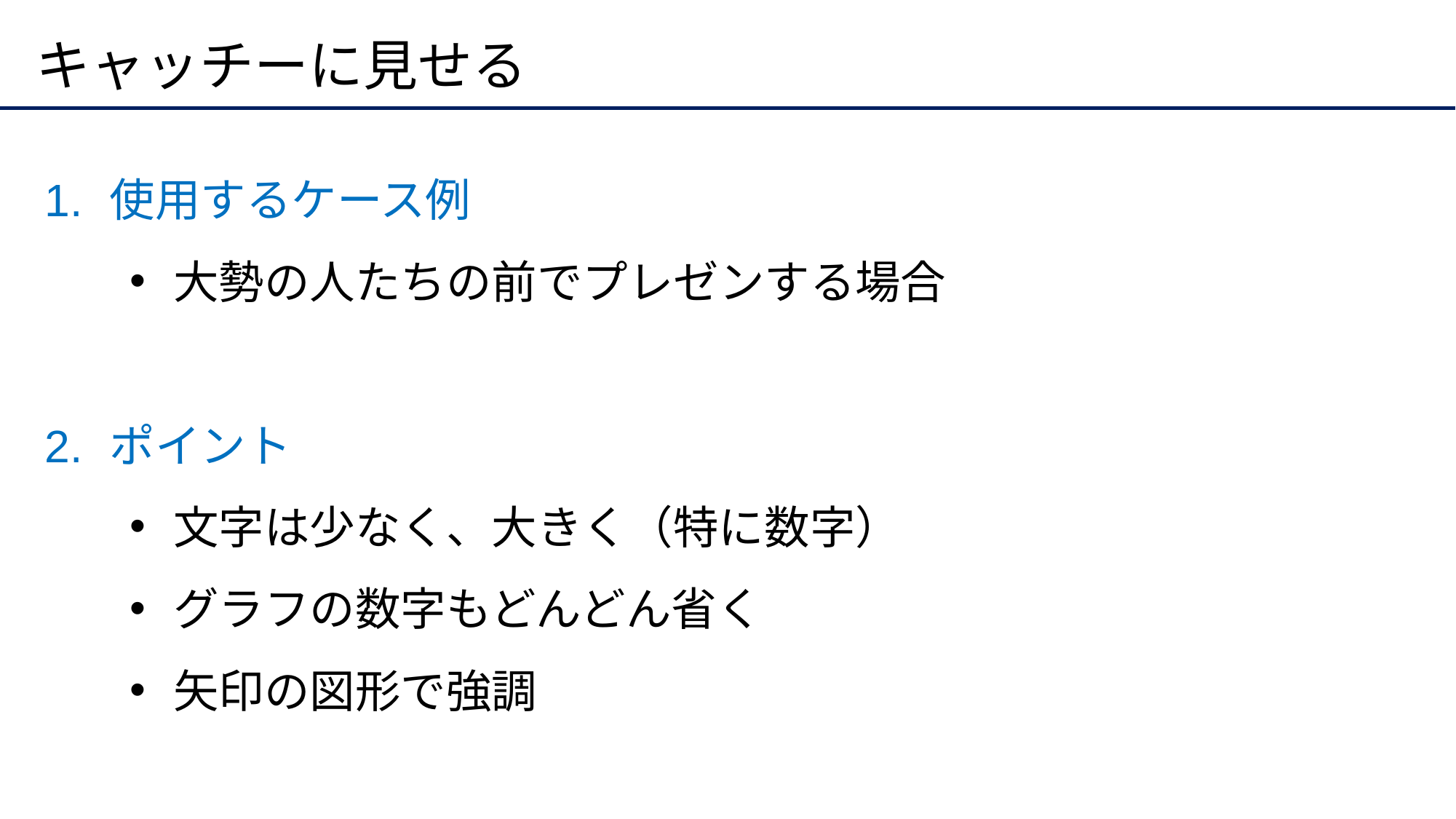

# キャッチーに見せる
使用するケース例
大勢の人たちの前でプレゼンする場合

ポイント
文字は少なく、大きく（特に数字）
グラフの数字もどんどん省く
矢印の図形で強調